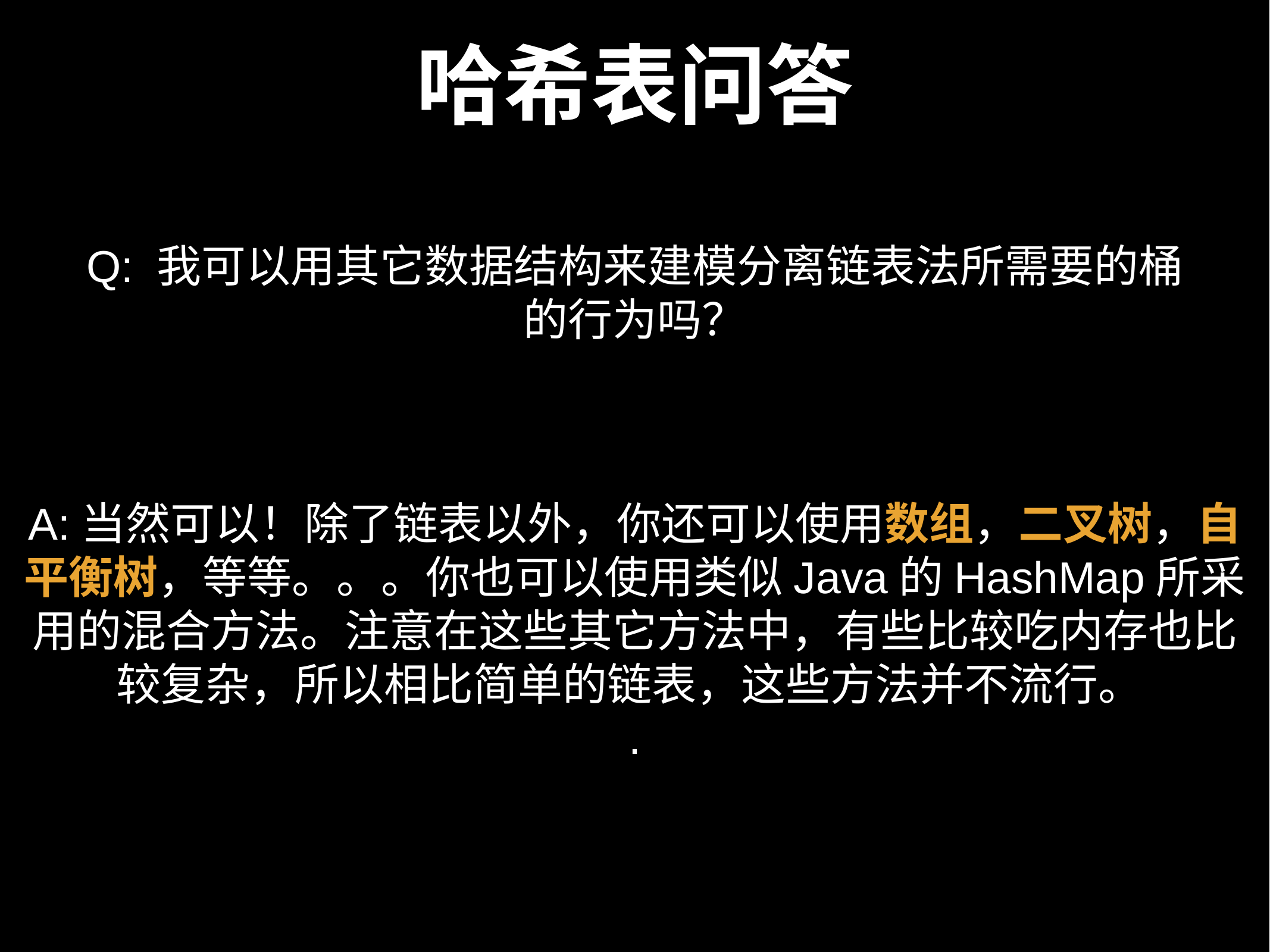

# 哈希表问答
Q: 我可以用其它数据结构来建模分离链表法所需要的桶的行为吗？
A:当然可以！除了链表以外，你还可以使用数组，二叉树，自平衡树，等等。。。你也可以使用类似Java的HashMap所采用的混合方法。注意在这些其它方法中，有些比较吃内存也比较复杂，所以相比简单的链表，这些方法并不流行。
.